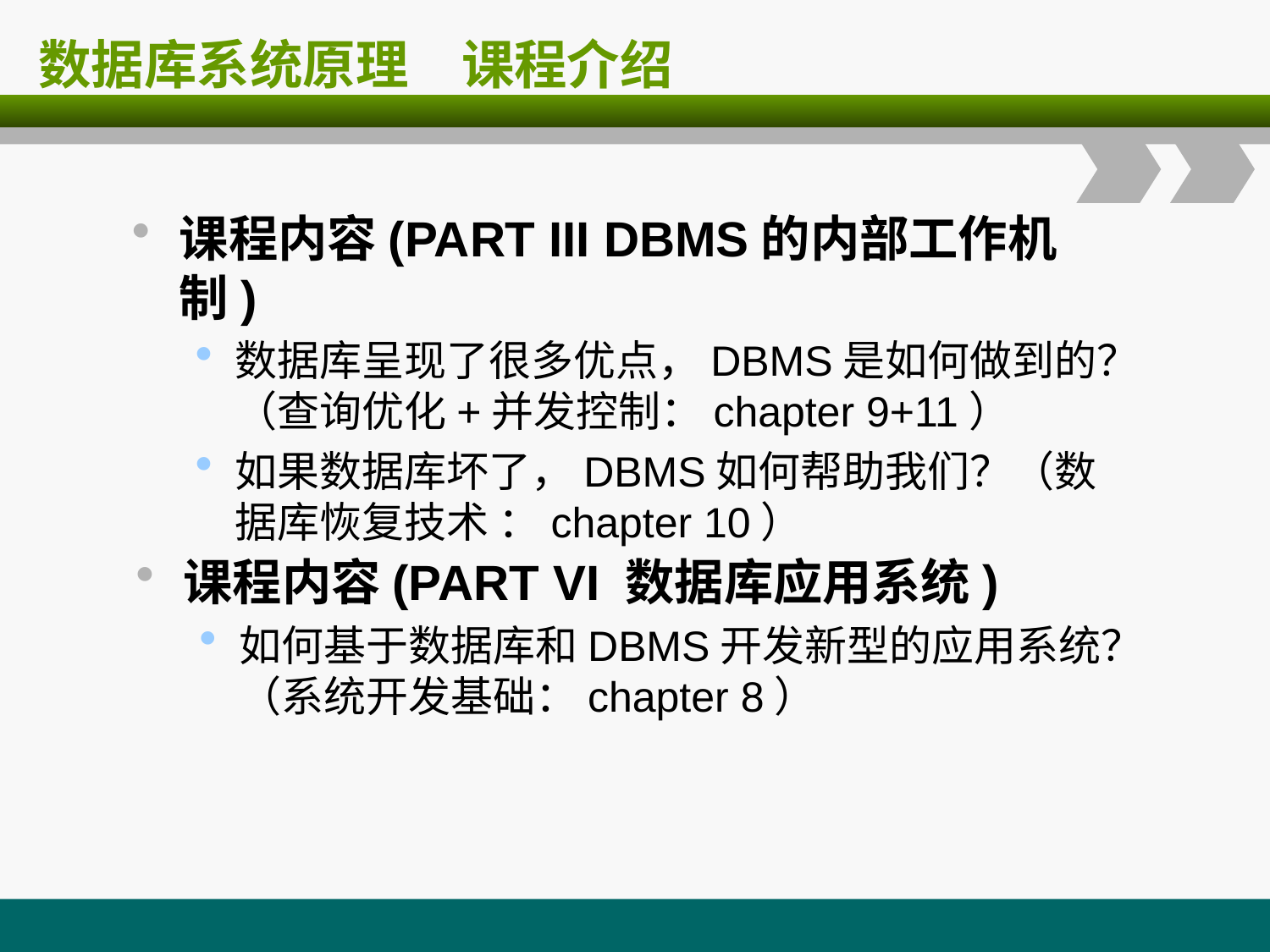

# 数据库系统原理　课程介绍
课程内容(PART III DBMS的内部工作机制)
数据库呈现了很多优点，DBMS是如何做到的？（查询优化+并发控制：chapter 9+11）
如果数据库坏了，DBMS如何帮助我们？（数据库恢复技术 ：chapter 10）

课程内容(PART VI 数据库应用系统)
如何基于数据库和DBMS开发新型的应用系统？（系统开发基础：chapter 8）